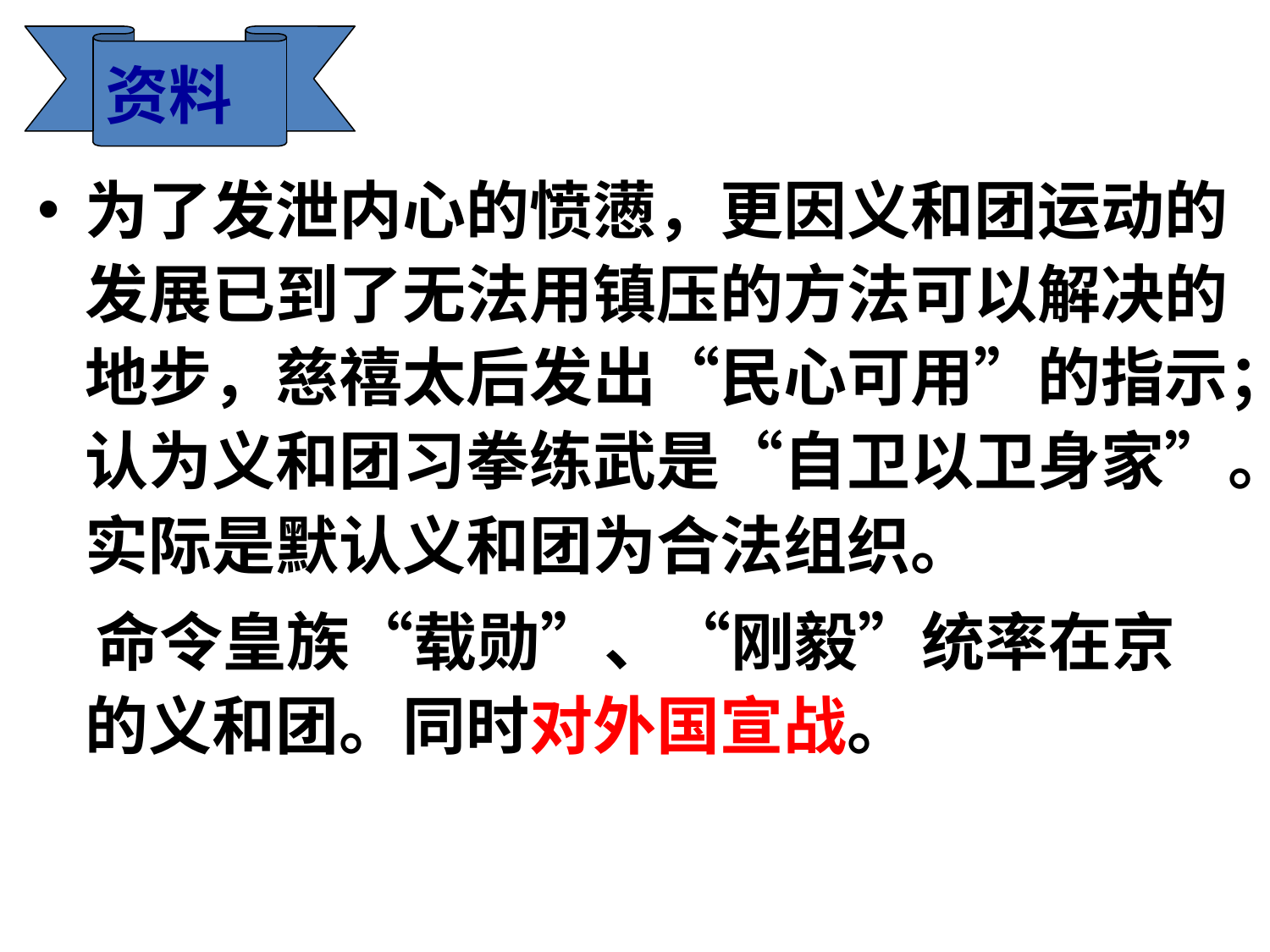

资料
为了发泄内心的愤懑，更因义和团运动的发展已到了无法用镇压的方法可以解决的地步，慈禧太后发出“民心可用”的指示；认为义和团习拳练武是“自卫以卫身家”。实际是默认义和团为合法组织。
   命令皇族“载勋”、“刚毅”统率在京的义和团。同时对外国宣战。